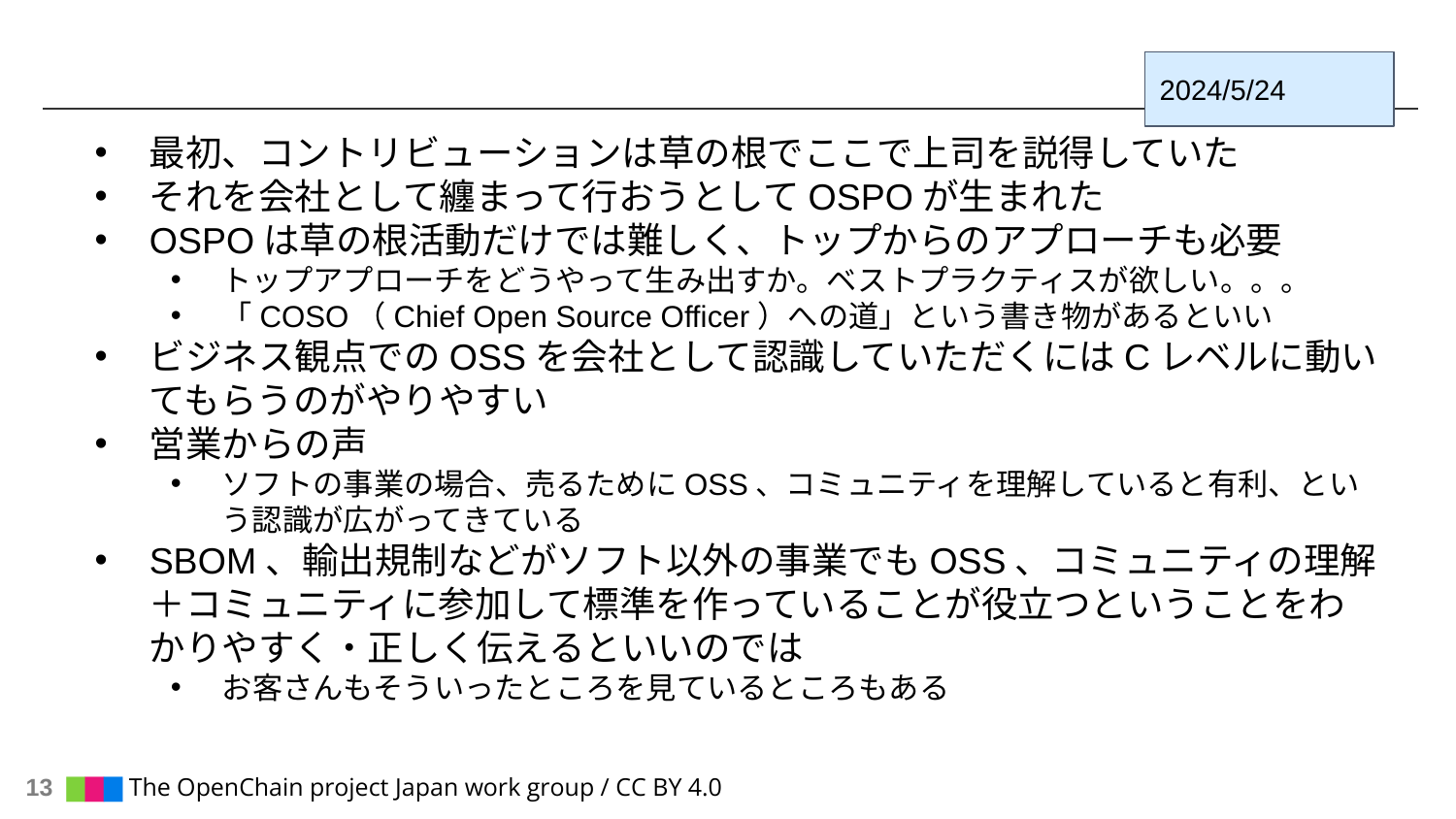

#
2024/5/24
最初、コントリビューションは草の根でここで上司を説得していた
それを会社として纏まって行おうとしてOSPOが生まれた
OSPOは草の根活動だけでは難しく、トップからのアプローチも必要
トップアプローチをどうやって生み出すか。ベストプラクティスが欲しい。。。
「COSO（Chief Open Source Officer）への道」という書き物があるといい
ビジネス観点でのOSSを会社として認識していただくにはCレベルに動いてもらうのがやりやすい
営業からの声
ソフトの事業の場合、売るためにOSS、コミュニティを理解していると有利、という認識が広がってきている
SBOM、輸出規制などがソフト以外の事業でもOSS、コミュニティの理解＋コミュニティに参加して標準を作っていることが役立つということをわかりやすく・正しく伝えるといいのでは
お客さんもそういったところを見ているところもある